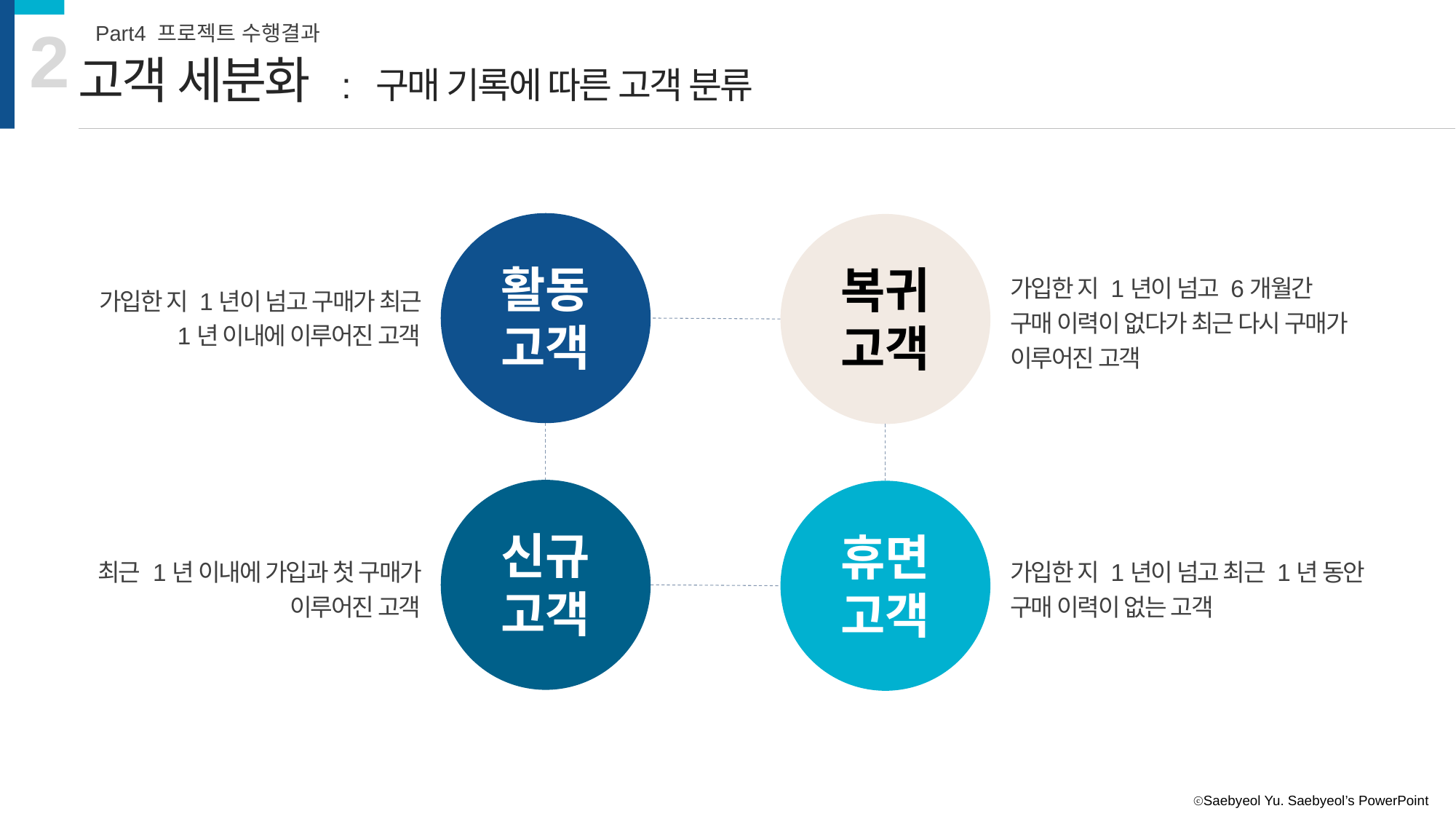

2
Part4 프로젝트 수행결과
고객 세분화  :  구매 기록에 따른 고객 분류

활동
고객
복귀
고객
가입한 지 1년이 넘고 6개월간 구매 이력이 없다가 최근 다시 구매가
이루어진 고객
가입한 지 1년이 넘고 구매가 최근 1년 이내에 이루어진 고객

신규
고객
휴면
고객
최근 1년 이내에 가입과 첫 구매가 이루어진 고객
가입한 지 1년이 넘고 최근 1년 동안 구매 이력이 없는 고객